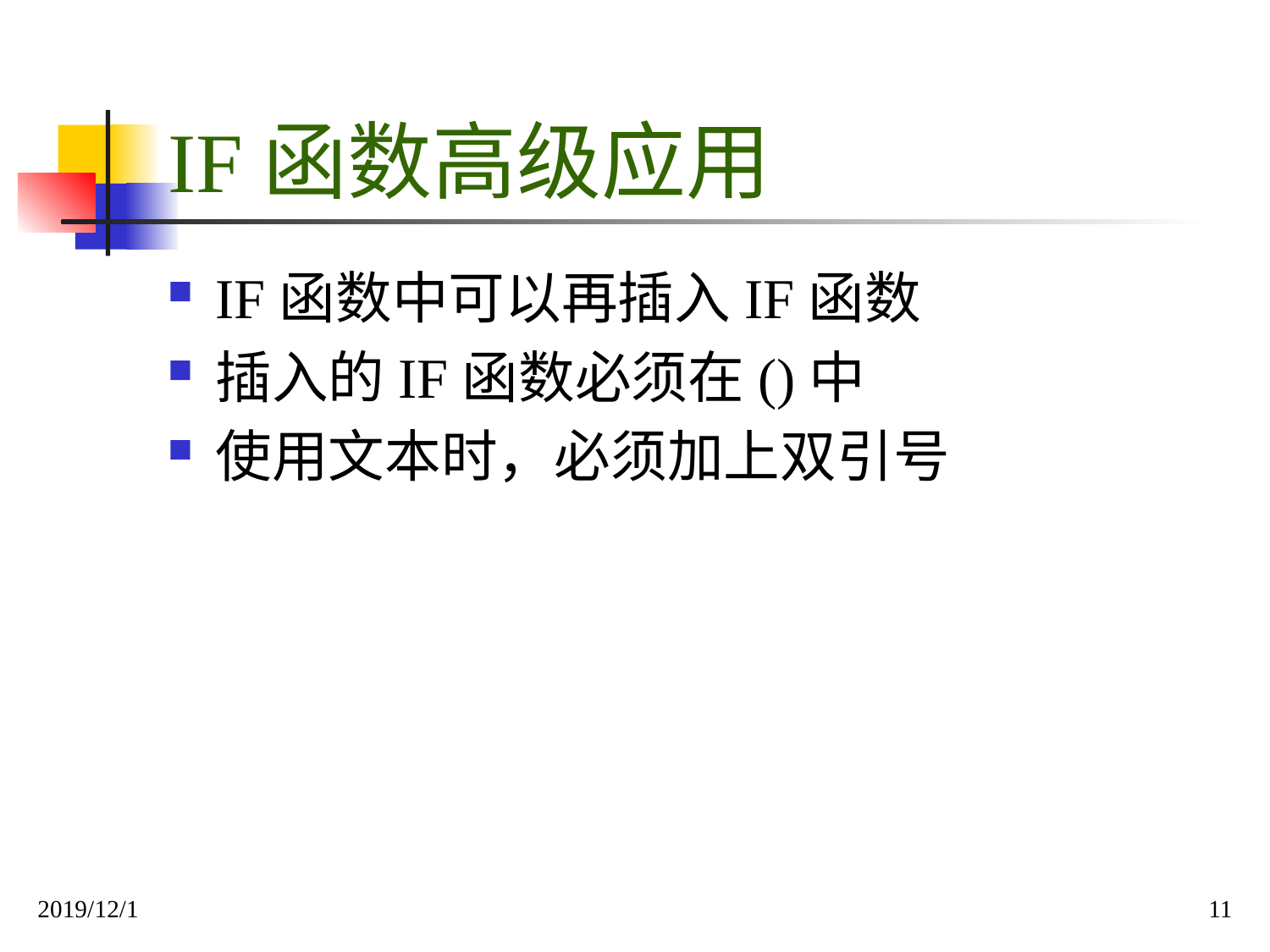

# IF函数高级应用
IF函数中可以再插入IF函数
插入的IF函数必须在()中
使用文本时，必须加上双引号
2019/12/1
11